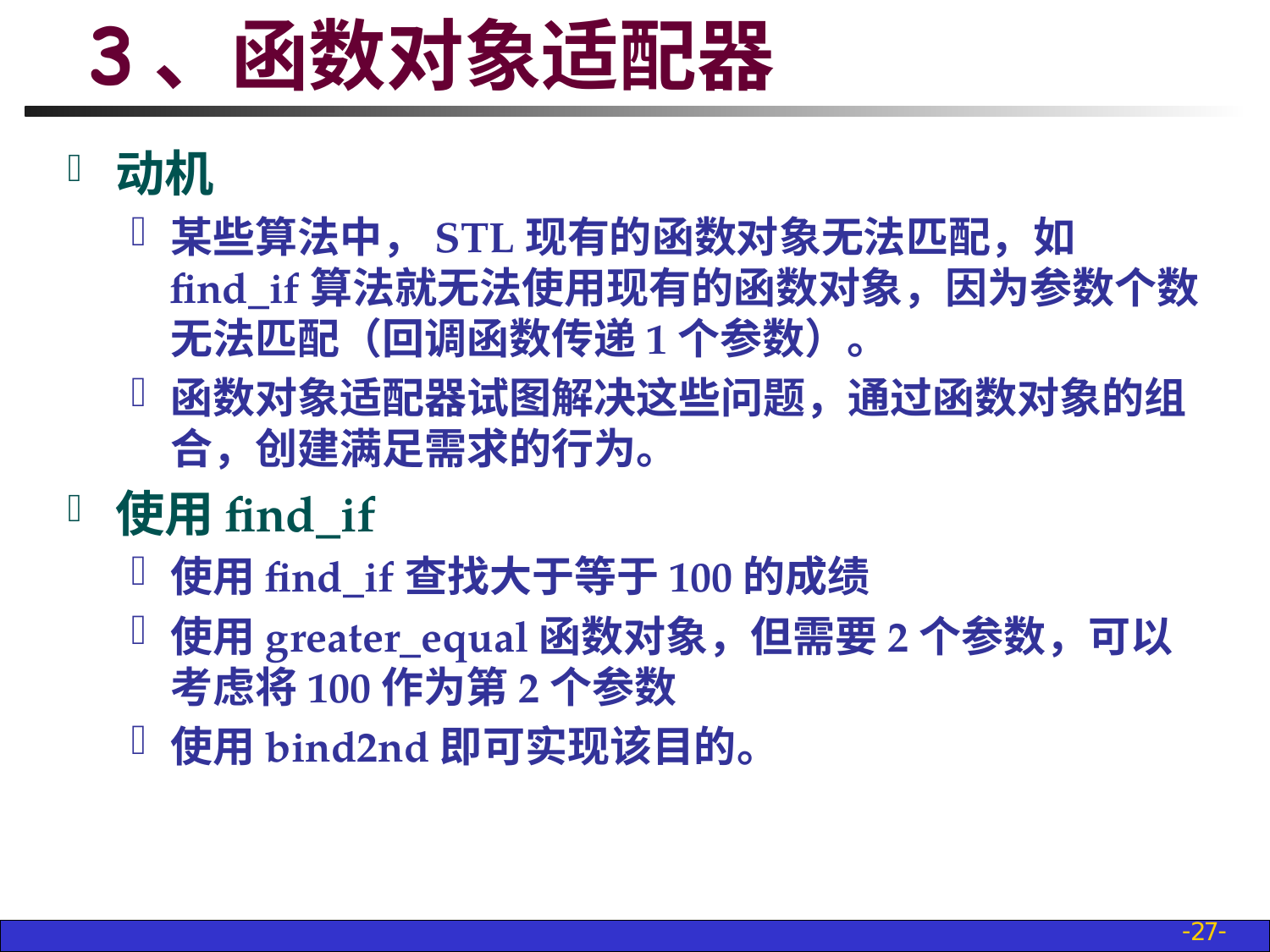

# 3、函数对象适配器
动机
某些算法中，STL现有的函数对象无法匹配，如find_if算法就无法使用现有的函数对象，因为参数个数无法匹配（回调函数传递1个参数）。
函数对象适配器试图解决这些问题，通过函数对象的组合，创建满足需求的行为。
使用find_if
使用find_if查找大于等于100的成绩
使用greater_equal函数对象，但需要2个参数，可以考虑将100作为第2个参数
使用bind2nd即可实现该目的。
-27-